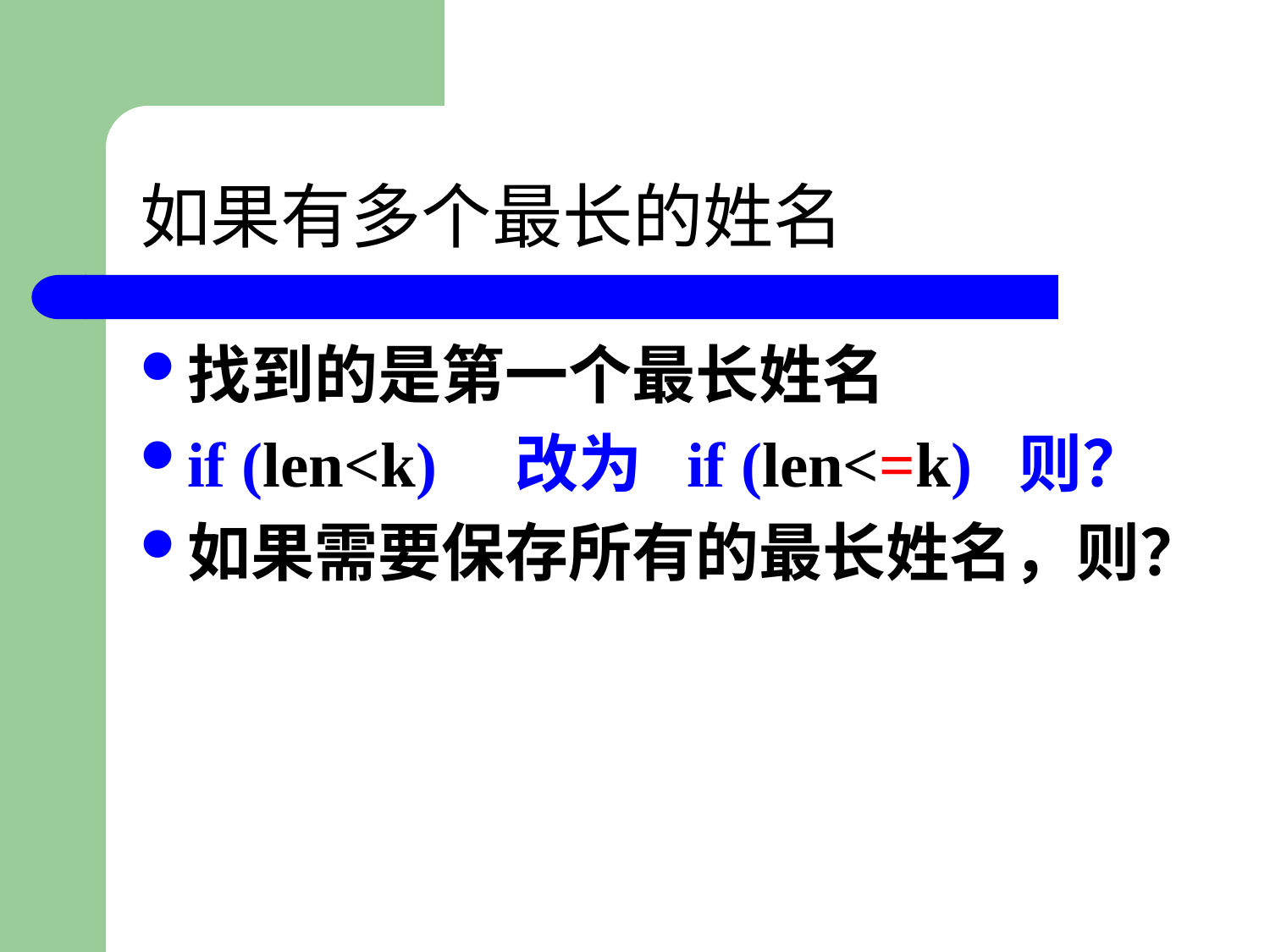

# 如果有多个最长的姓名
找到的是第一个最长姓名
if (len<k)    改为  if (len<=k)  则？
如果需要保存所有的最长姓名，则？